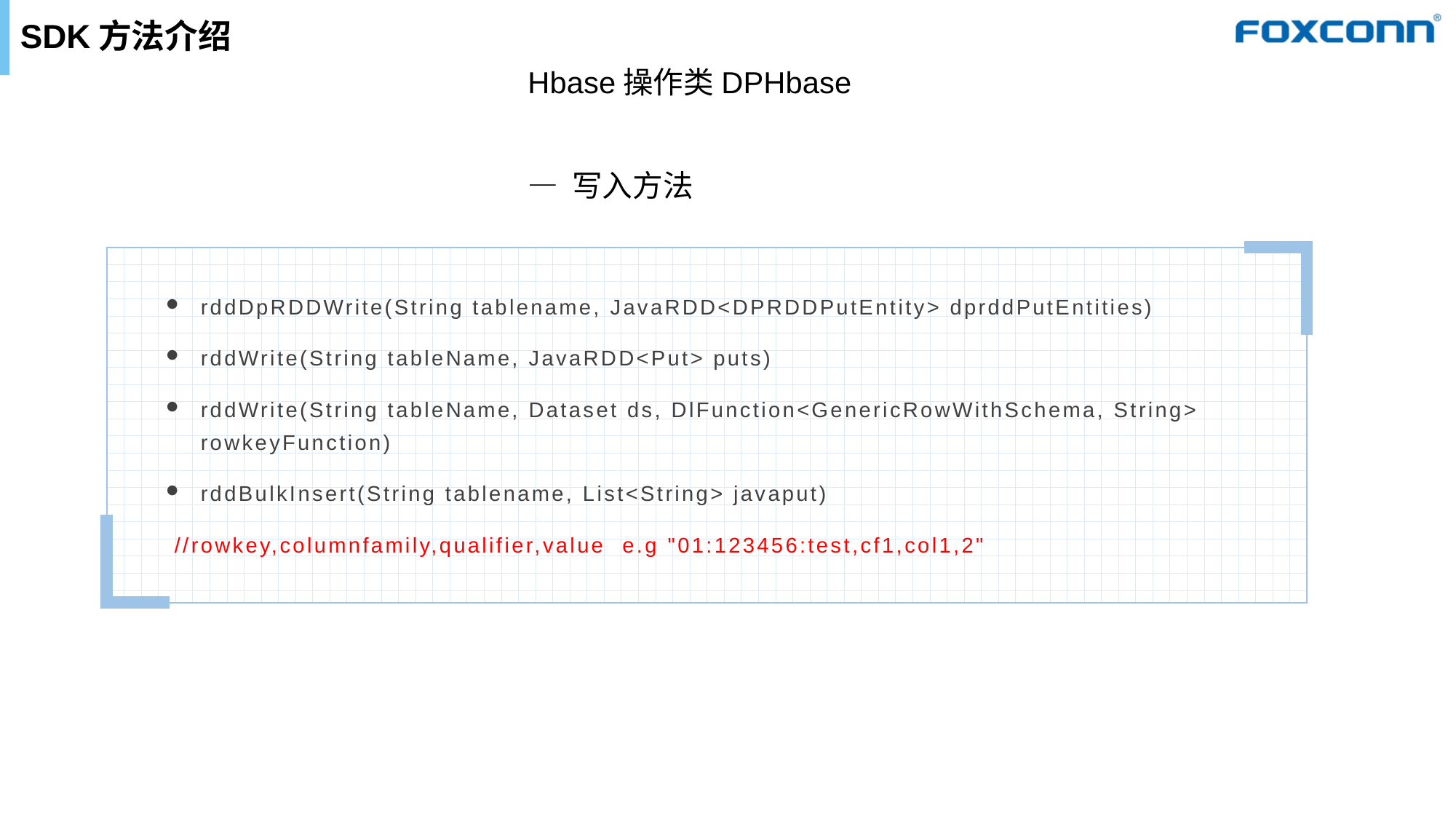

# SDK方法介绍
Hbase操作类DPHbase

— 写入方法

rddDpRDDWrite(String tablename, JavaRDD<DPRDDPutEntity> dprddPutEntities)
rddWrite(String tableName, JavaRDD<Put> puts)
rddWrite(String tableName, Dataset ds, DlFunction<GenericRowWithSchema, String> rowkeyFunction)
rddBulkInsert(String tablename, List<String> javaput)
 //rowkey,columnfamily,qualifier,value  e.g "01:123456:test,cf1,col1,2"
15